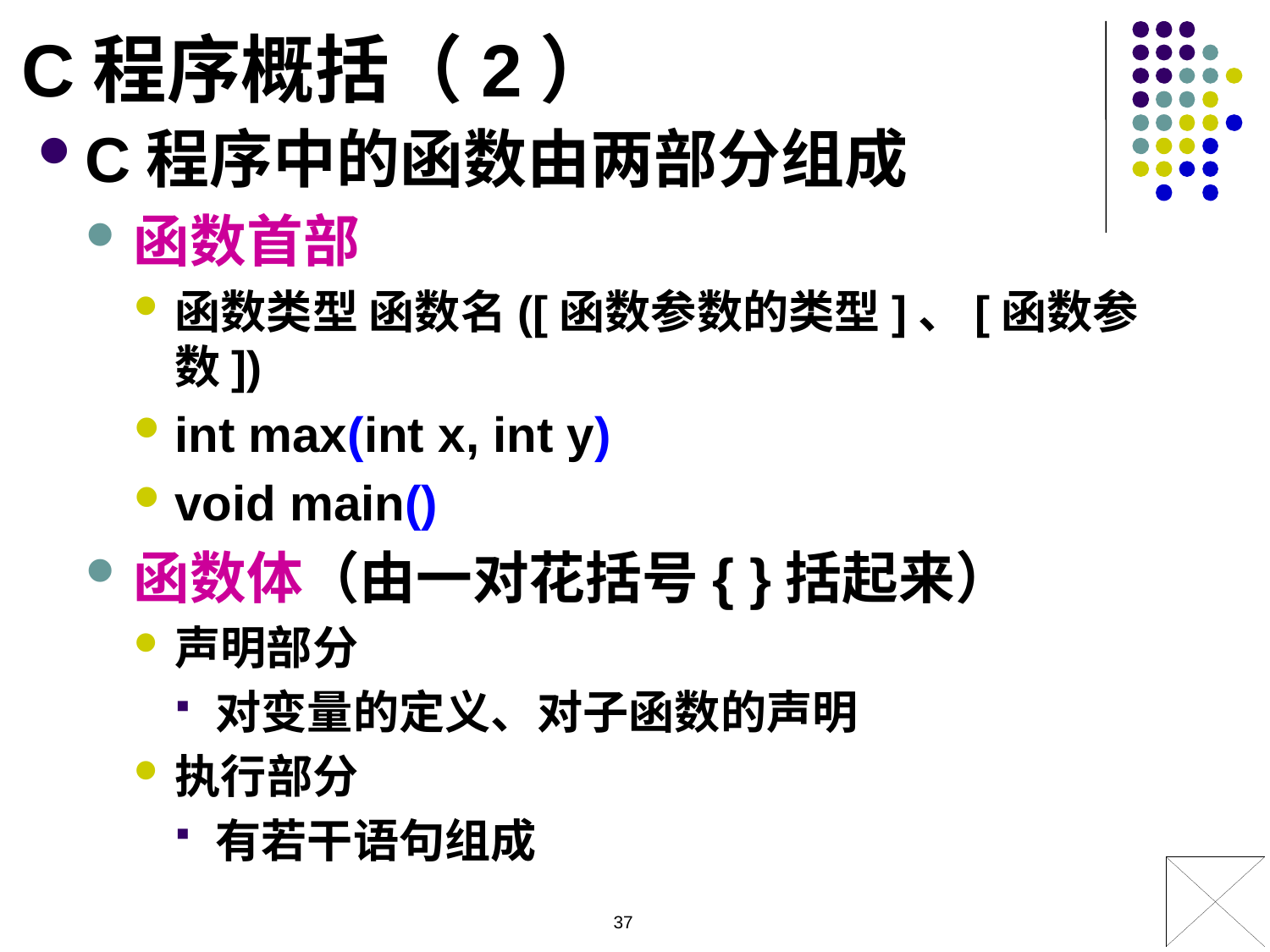

C程序概括（2）
C程序中的函数由两部分组成
函数首部
函数类型 函数名([函数参数的类型]、[函数参数])
int max(int x, int y)
void main()
函数体（由一对花括号{ }括起来）
声明部分
对变量的定义、对子函数的声明
执行部分
有若干语句组成
37